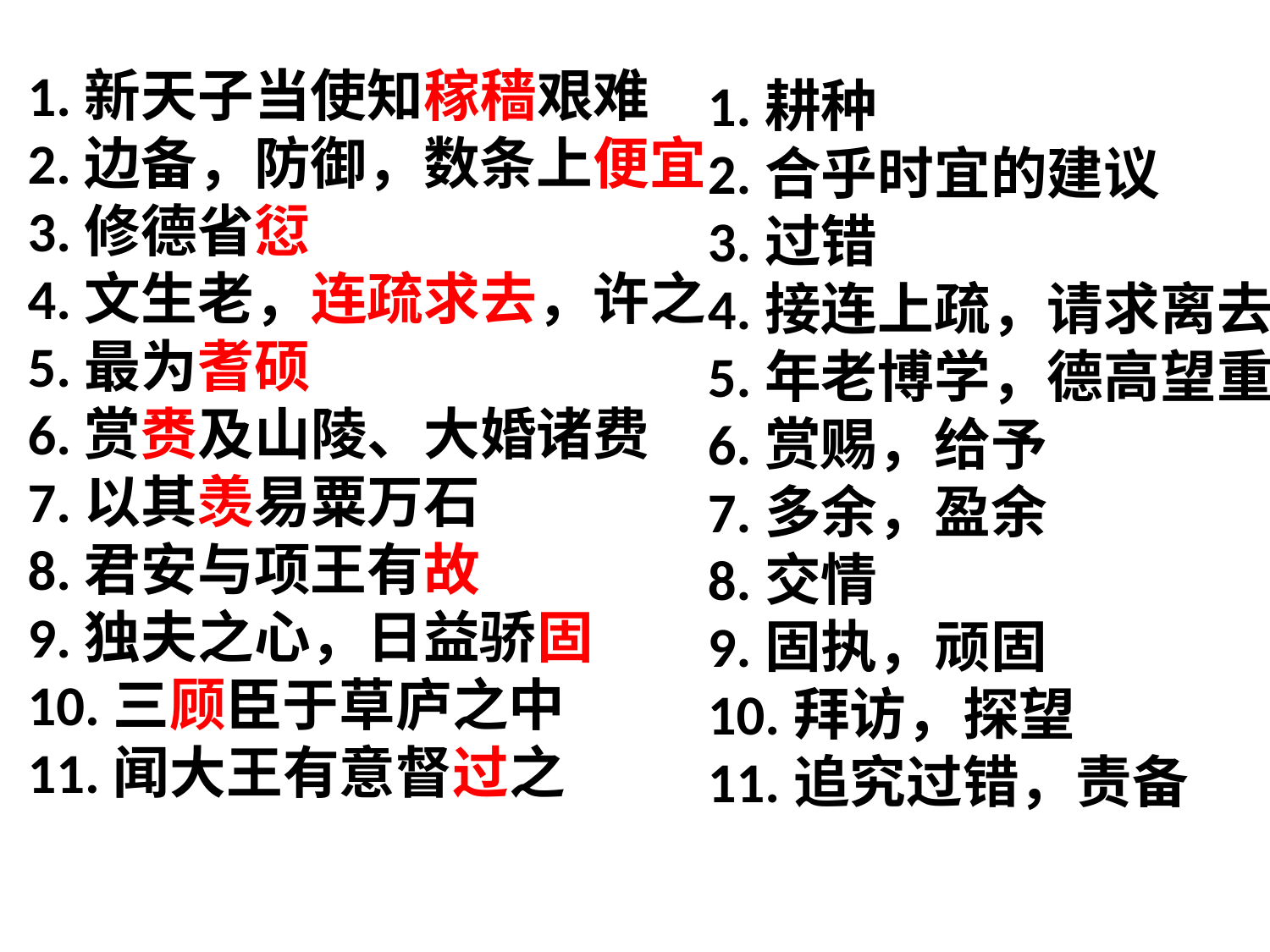

# 1.新天子当使知稼穑艰难 2.边备，防御，数条上便宜 3.修德省愆 4.文生老，连疏求去，许之 5.最为耆硕 6.赏赉及山陵、大婚诸费 7.以其羡易粟万石 8.君安与项王有故 9.独夫之心，日益骄固 10.三顾臣于草庐之中 11.闻大王有意督过之
1.耕种
2.合乎时宜的建议
3.过错
4.接连上疏，请求离去
5.年老博学，德高望重
6.赏赐，给予
7.多余，盈余
8.交情
9.固执，顽固
10.拜访，探望
11.追究过错，责备